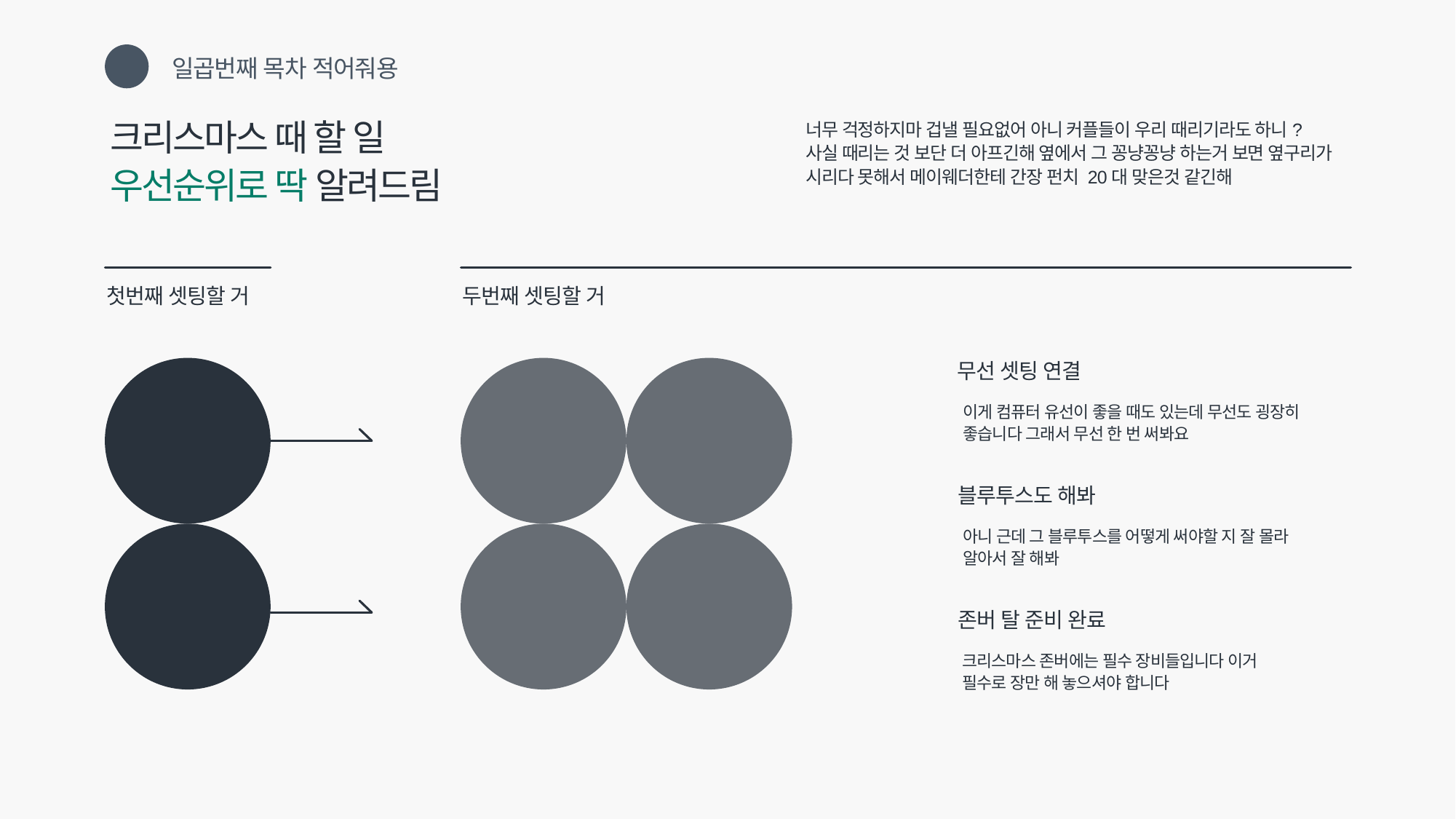

일곱번째 목차 적어줘용
07
크리스마스 때 할 일
우선순위로 딱 알려드림
너무 걱정하지마 겁낼 필요없어 아니 커플들이 우리 때리기라도 하니?
사실 때리는 것 보단 더 아프긴해 옆에서 그 꽁냥꽁냥 하는거 보면 옆구리가
시리다 못해서 메이웨더한테 간장 펀치 20대 맞은것 같긴해
첫번째 셋팅할 거
두번째 셋팅할 거
무선 셋팅 연결

이게 컴퓨터 유선이 좋을 때도 있는데 무선도 굉장히
좋습니다 그래서 무선 한 번 써봐요
듀얼
모니터
모니터
셋팅
키보드
셋팅
블루투스도 해봐
아니 근데 그 블루투스를 어떻게 써야할 지 잘 몰라
알아서 잘 해봐

마우스
키보드
무선 연결
블루투스
존버 탈 준비 완료
크리스마스 존버에는 필수 장비들입니다 이거
필수로 장만 해 놓으셔야 합니다